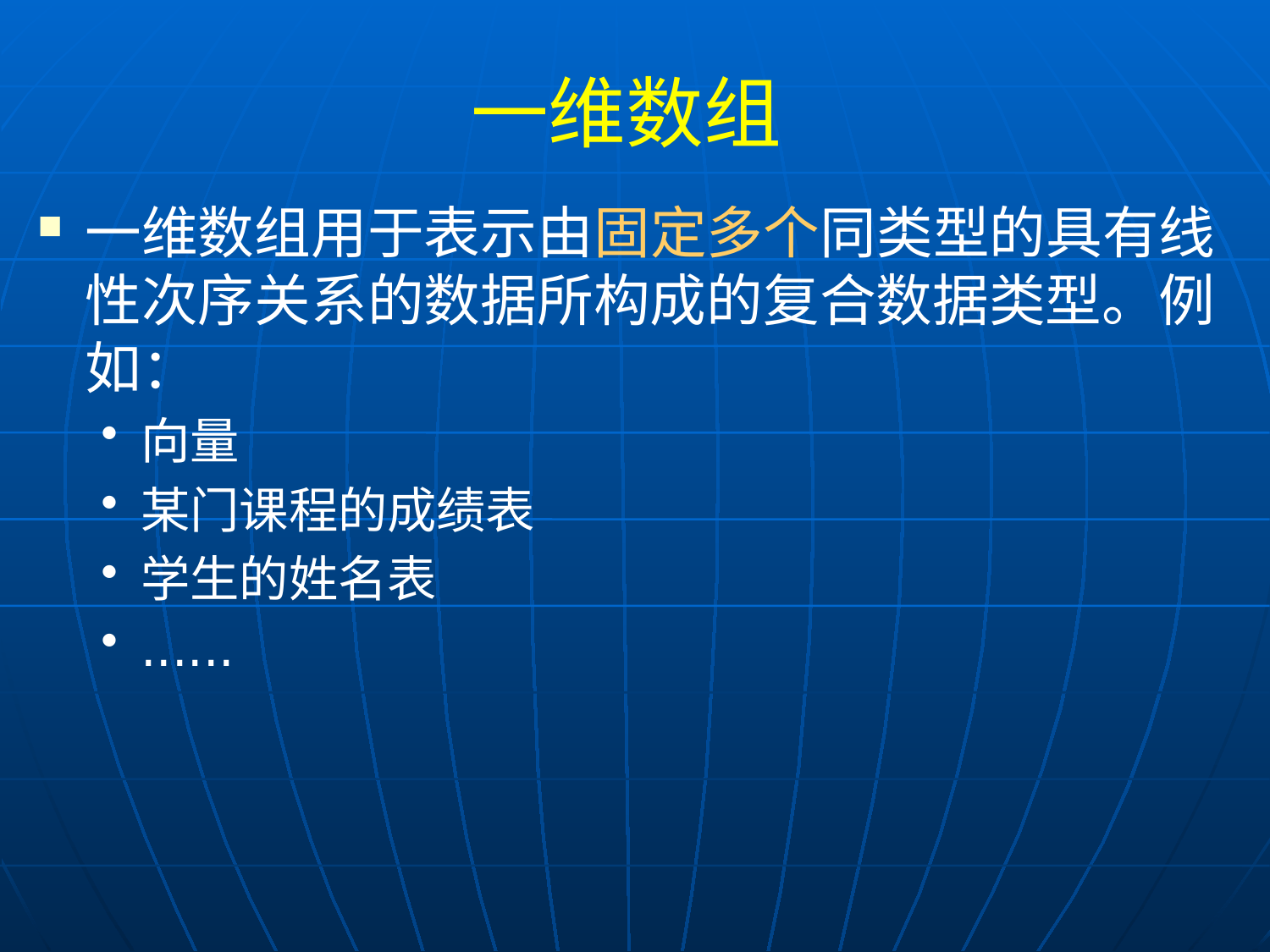

# 一维数组
一维数组用于表示由固定多个同类型的具有线性次序关系的数据所构成的复合数据类型。例如：
向量
某门课程的成绩表
学生的姓名表
......